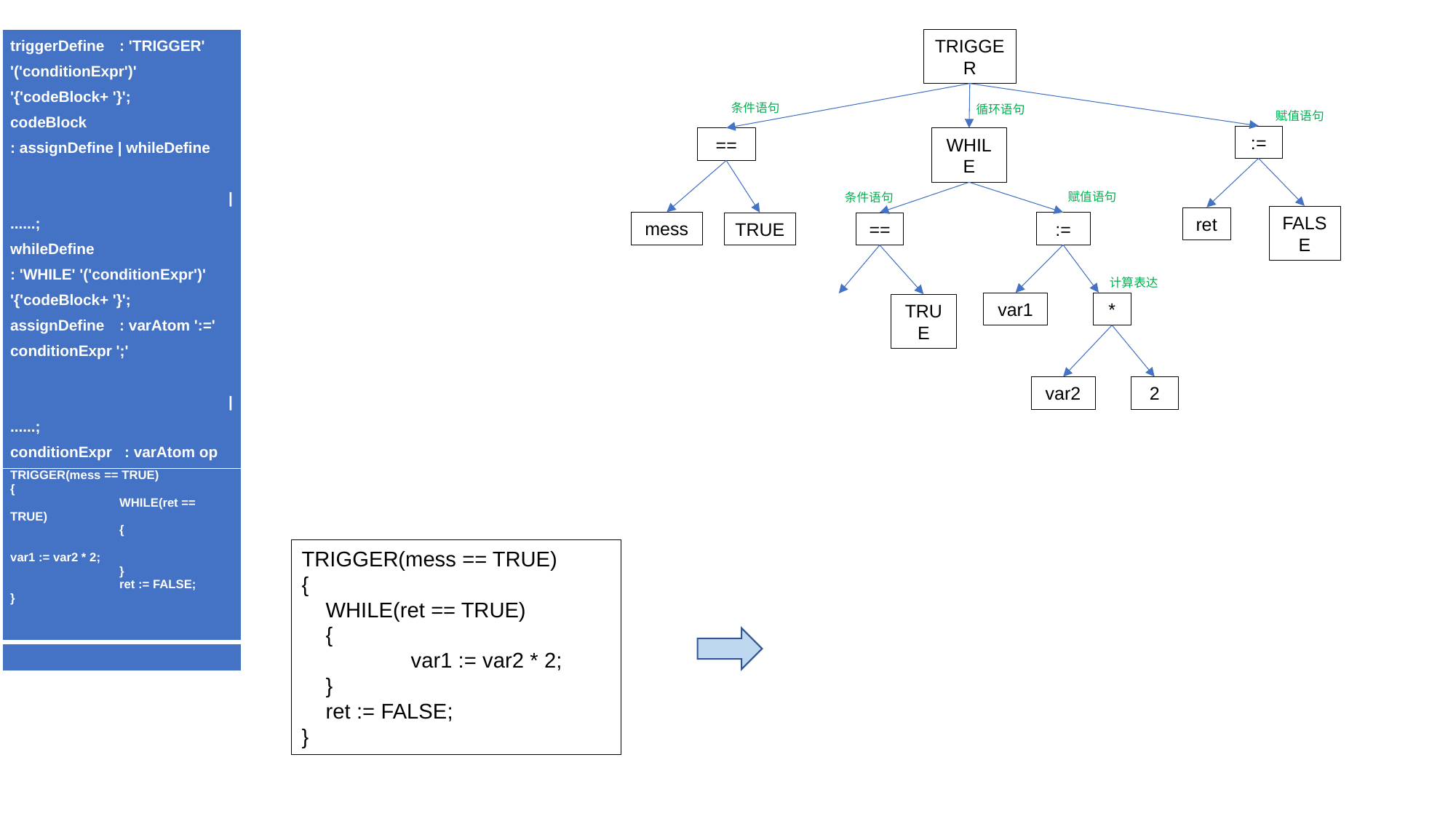

| triggerDefine : 'TRIGGER' '('conditionExpr')' '{'codeBlock+ '}'; codeBlock : assignDefine | whileDefine | ......; whileDefine : 'WHILE' '('conditionExpr')' '{'codeBlock+ '}'; assignDefine : varAtom ':=' conditionExpr ';' | ......; conditionExpr : varAtom op (varAtom| valueAtom) )\* | ......; |
| --- |
TRIGGER
条件语句
循环语句
赋值语句
:=
==
WHILE
赋值语句
条件语句
FALSE
ret
mess
:=
==
TRUE
计算表达
var1
*
TRUE
var2
2
| TRIGGER(mess == TRUE) { WHILE(ret == TRUE) { var1 := var2 \* 2; } ret := FALSE; } |
| --- |
|  |
TRIGGER(mess == TRUE)
{
    WHILE(ret == TRUE)
    {
	var1 := var2 * 2;
    }
    ret := FALSE;
}